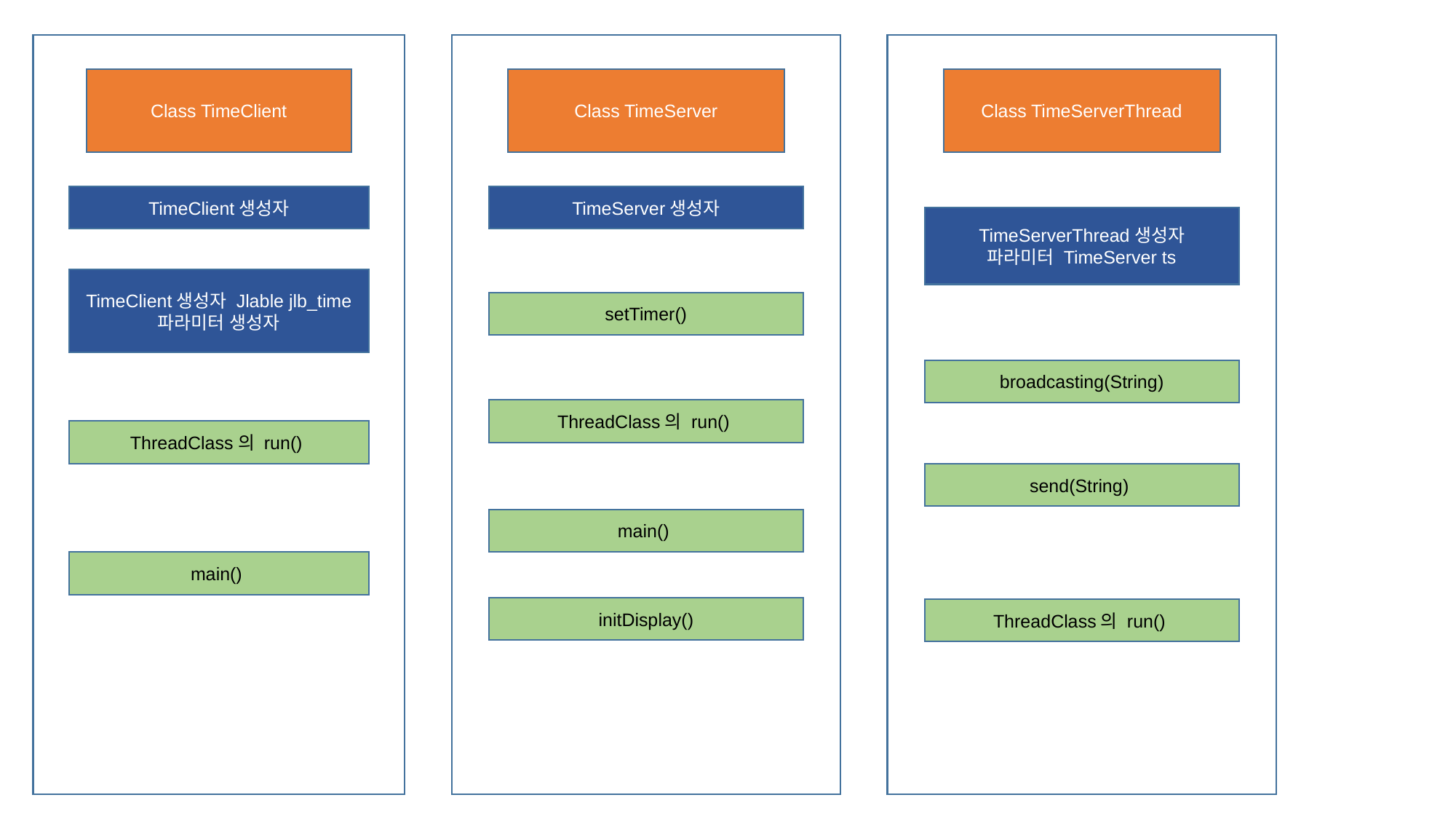

Class TimeClient
TimeClient생성자
TimeClient생성자 Jlable jlb_time
파라미터 생성자
ThreadClass의 run()
main()

Class TimeServer
TimeServer생성자
setTimer()
ThreadClass의 run()
main()
initDisplay()

Class TimeServerThread
TimeServerThread생성자
파라미터 TimeServer ts
broadcasting(String)
send(String)
ThreadClass의 run()